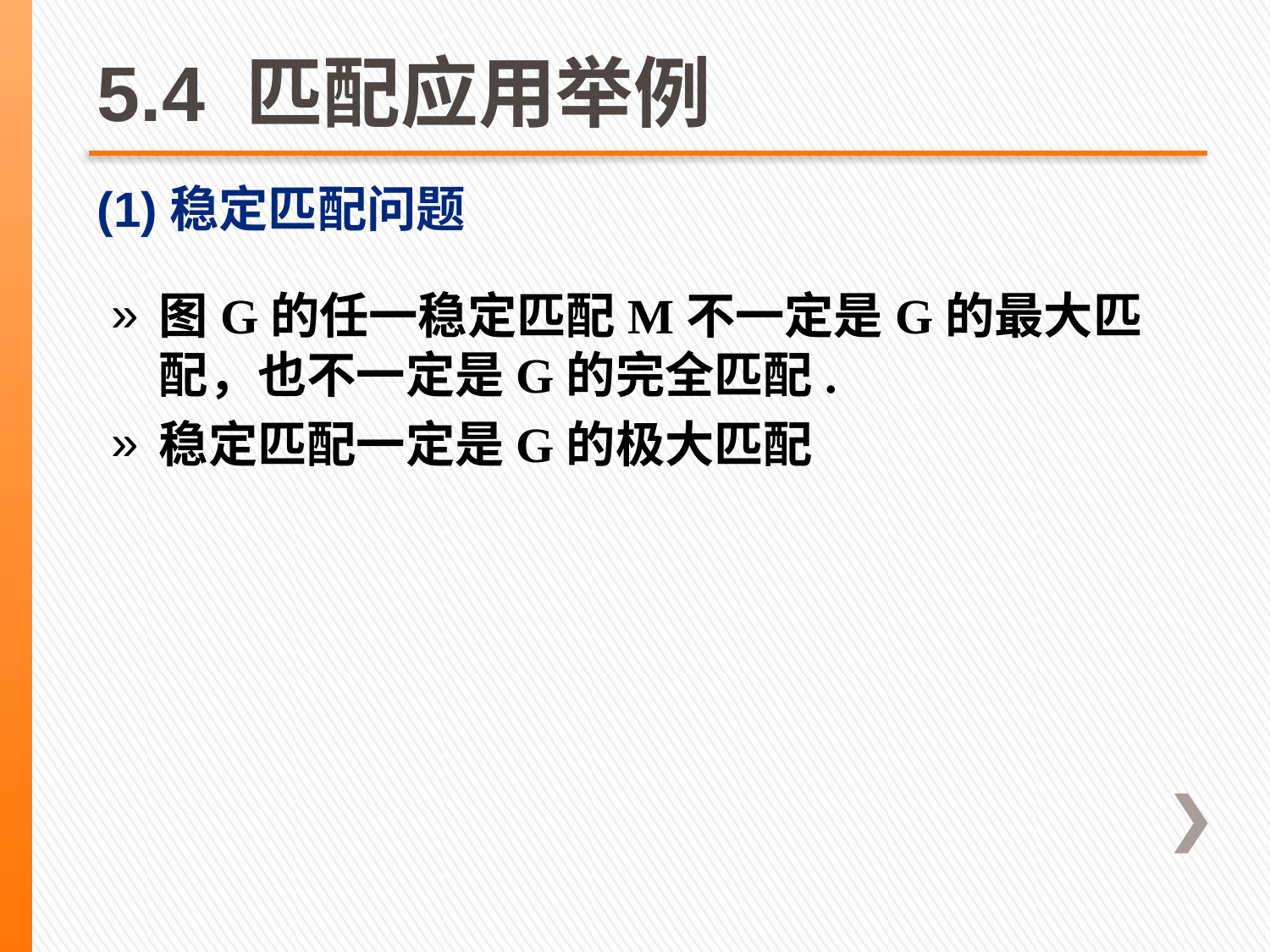

# 5.4 匹配应用举例
(1)稳定匹配问题
图G的任一稳定匹配M不一定是G的最大匹配，也不一定是G的完全匹配.
稳定匹配一定是G的极大匹配